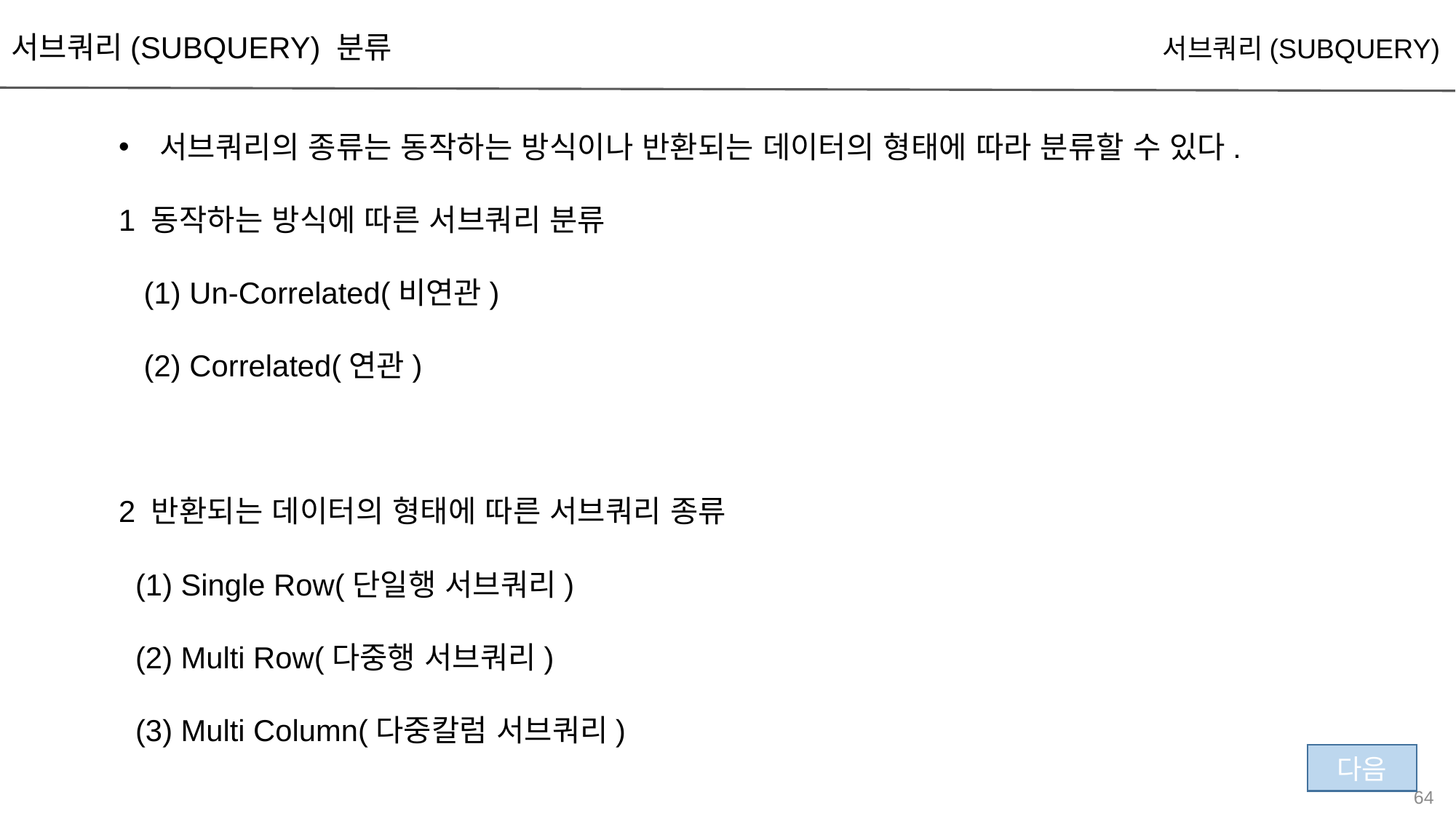

서브쿼리(SUBQUERY) 분류
서브쿼리(SUBQUERY)
서브쿼리의 종류는 동작하는 방식이나 반환되는 데이터의 형태에 따라 분류할 수 있다.
1 동작하는 방식에 따른 서브쿼리 분류
   (1) Un-Correlated(비연관)
   (2) Correlated(연관)

2 반환되는 데이터의 형태에 따른 서브쿼리 종류
  (1) Single Row(단일행 서브쿼리)
  (2) Multi Row(다중행 서브쿼리)
  (3) Multi Column(다중칼럼 서브쿼리)
다음
64